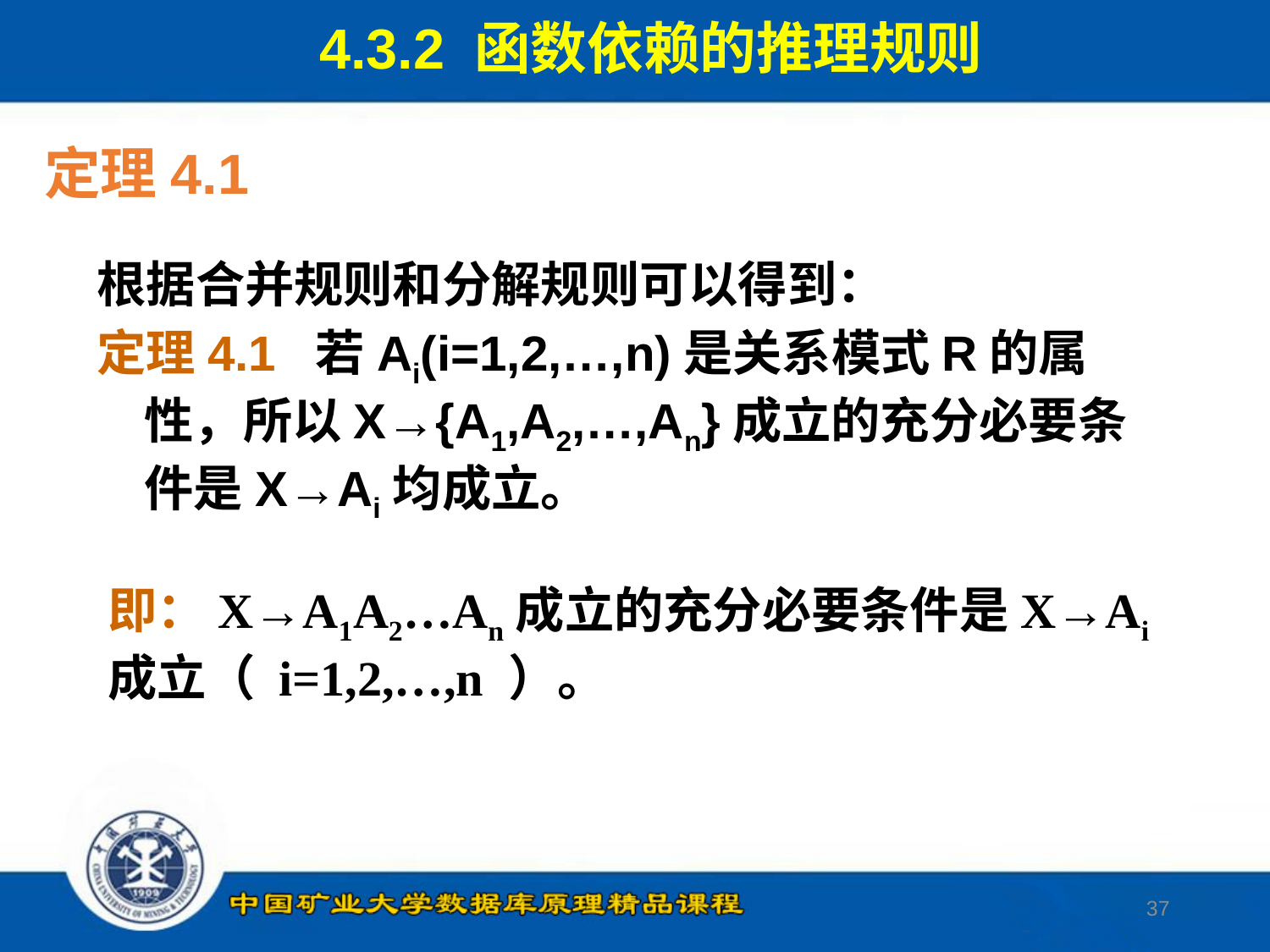

4.3.2 函数依赖的推理规则
定理4.1
根据合并规则和分解规则可以得到：
定理4.1  若Ai(i=1,2,…,n)是关系模式R的属性，所以X→{A1,A2,…,An}成立的充分必要条件是X→Ai均成立。
即：X→A1A2…An成立的充分必要条件是X→Ai成立（ i=1,2,…,n ）。
37